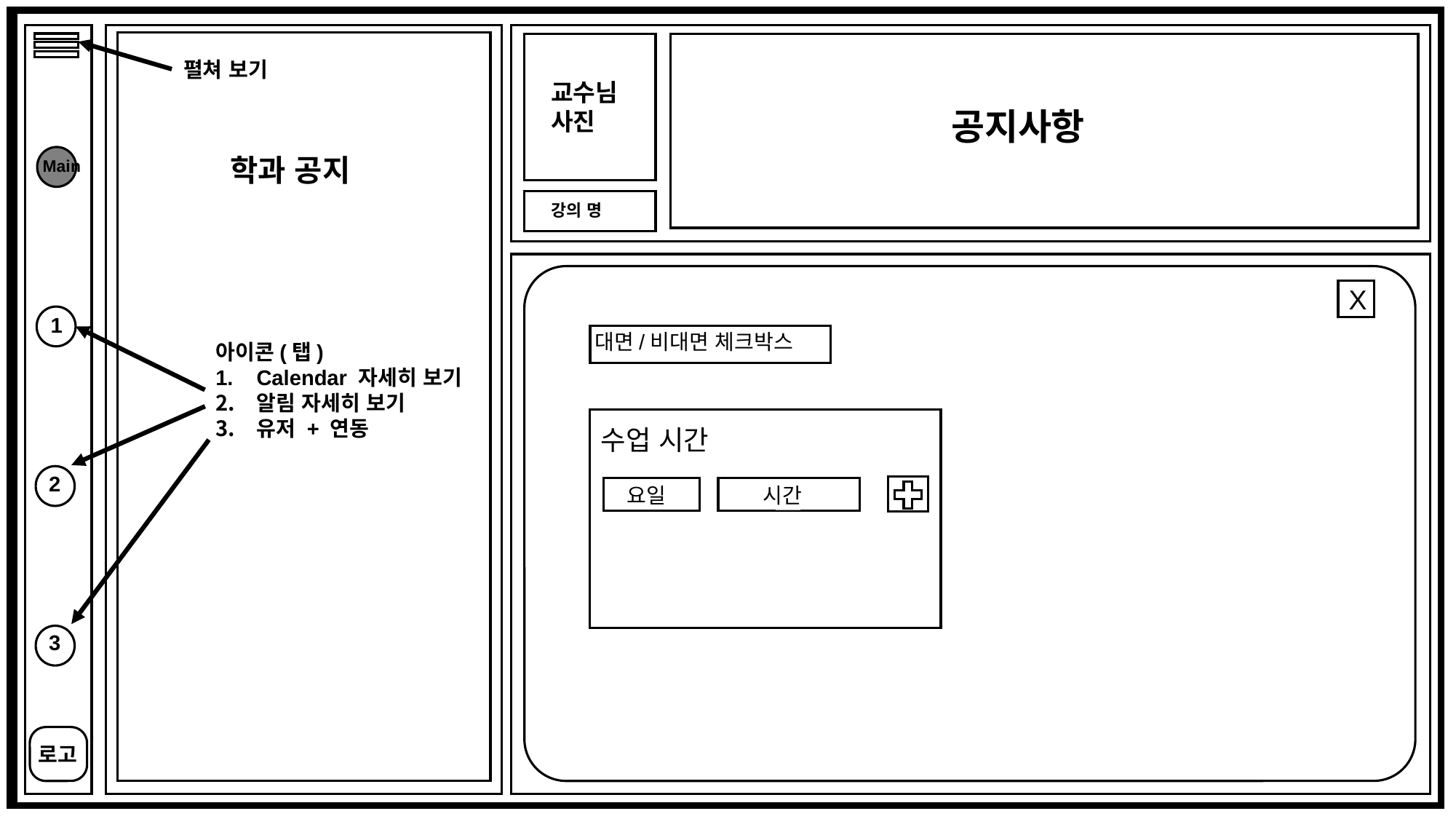

펼쳐 보기

교수님 사진

공지사항

학과 공지

Main
강의 명

X
1

대면/비대면 체크박스
아이콘(탭)
Calendar 자세히 보기
알림 자세히 보기
유저 + 연동

수업 시간
시

2

시

요일
시간
3

로고